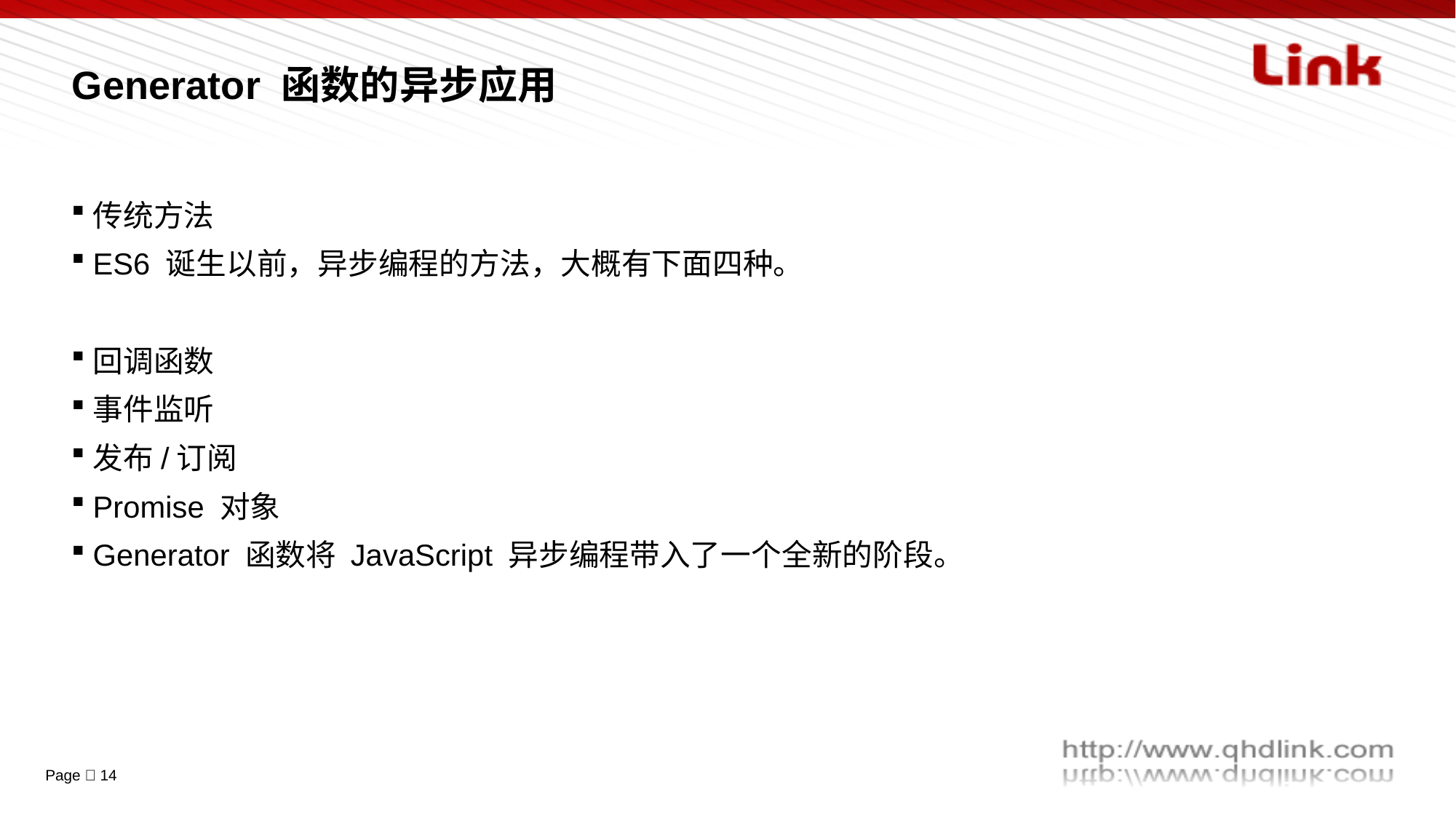

# Generator 函数的异步应用
传统方法
ES6 诞生以前，异步编程的方法，大概有下面四种。

回调函数
事件监听
发布/订阅
Promise 对象
Generator 函数将 JavaScript 异步编程带入了一个全新的阶段。